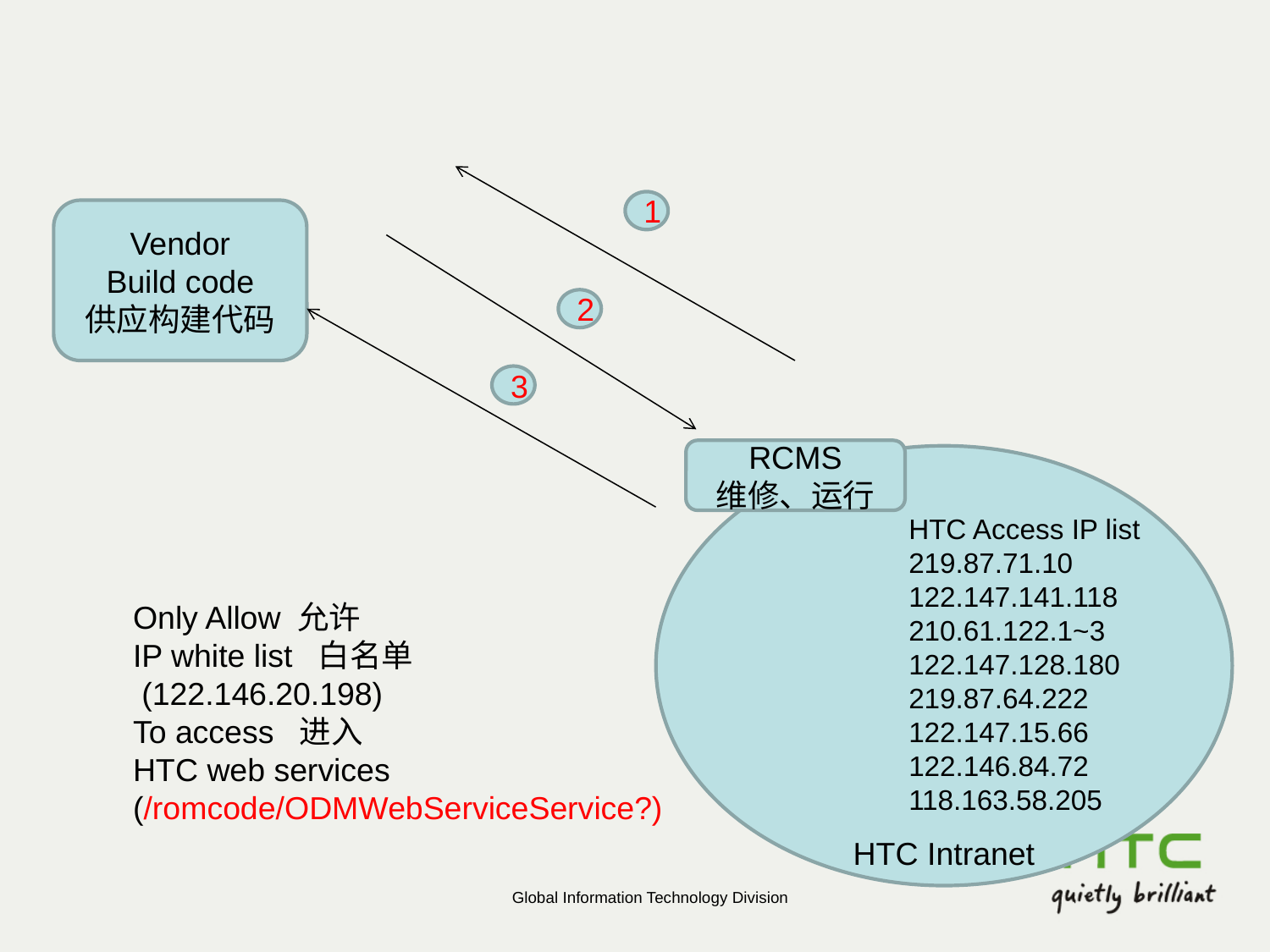

#
1
Vendor
Build code
供应构建代码
2
3
RCMS
维修、运行

HTC Intranet
HTC Access IP list
219.87.71.10
122.147.141.118
210.61.122.1~3
122.147.128.180
219.87.64.222
122.147.15.66
122.146.84.72
118.163.58.205
Only Allow 允许
IP white list  白名单
 (122.146.20.198)
To access  进入
HTC web services
(/romcode/ODMWebServiceService?)